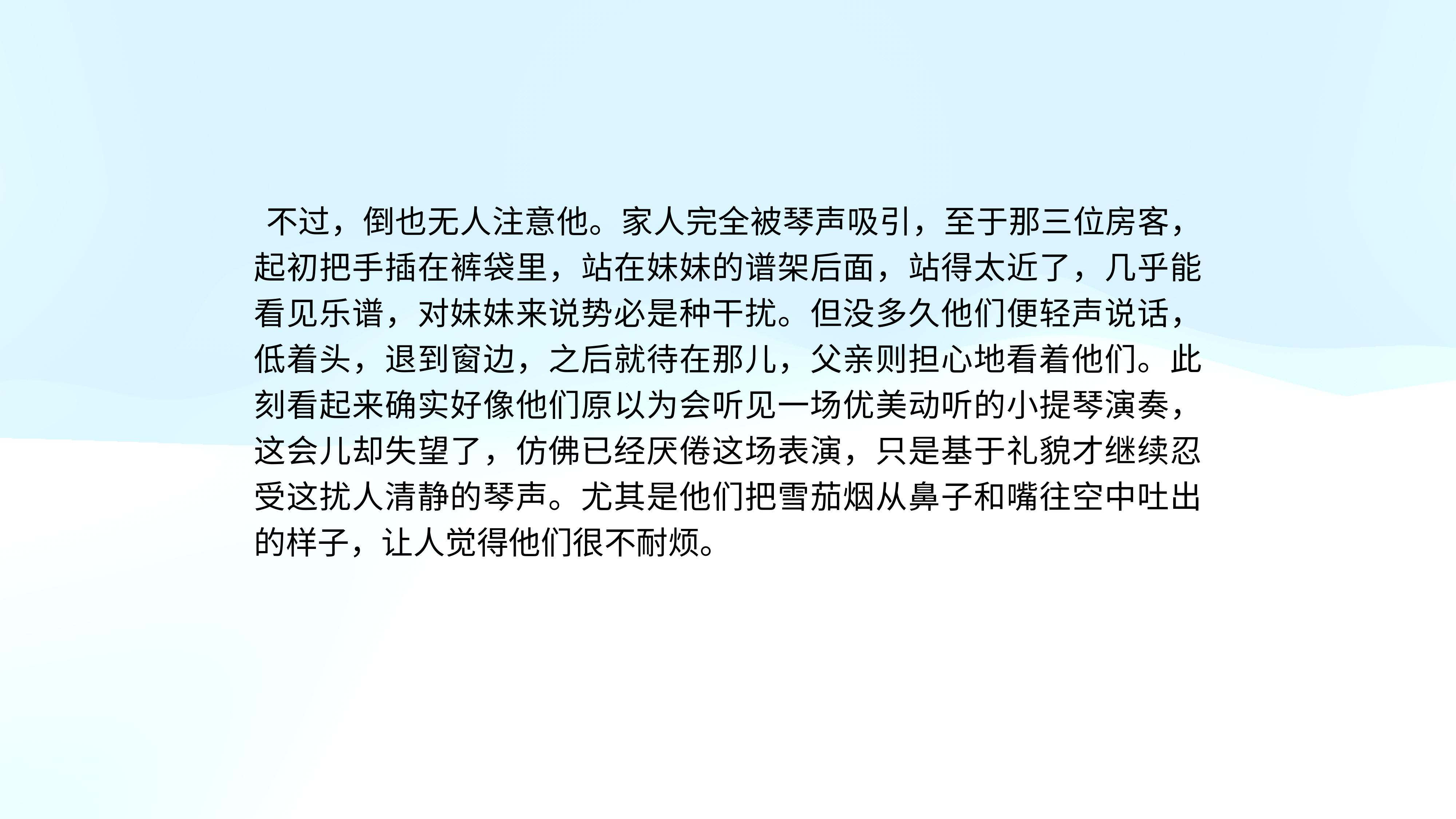

不过，倒也无人注意他。家人完全被琴声吸引，至于那三位房客，起初把手插在裤袋里，站在妹妹的谱架后面，站得太近了，几乎能看见乐谱，对妹妹来说势必是种干扰。但没多久他们便轻声说话，低着头，退到窗边，之后就待在那儿，父亲则担心地看着他们。此刻看起来确实好像他们原以为会听见一场优美动听的小提琴演奏，这会儿却失望了，仿佛已经厌倦这场表演，只是基于礼貌才继续忍受这扰人清静的琴声。尤其是他们把雪茄烟从鼻子和嘴往空中吐出的样子，让人觉得他们很不耐烦。